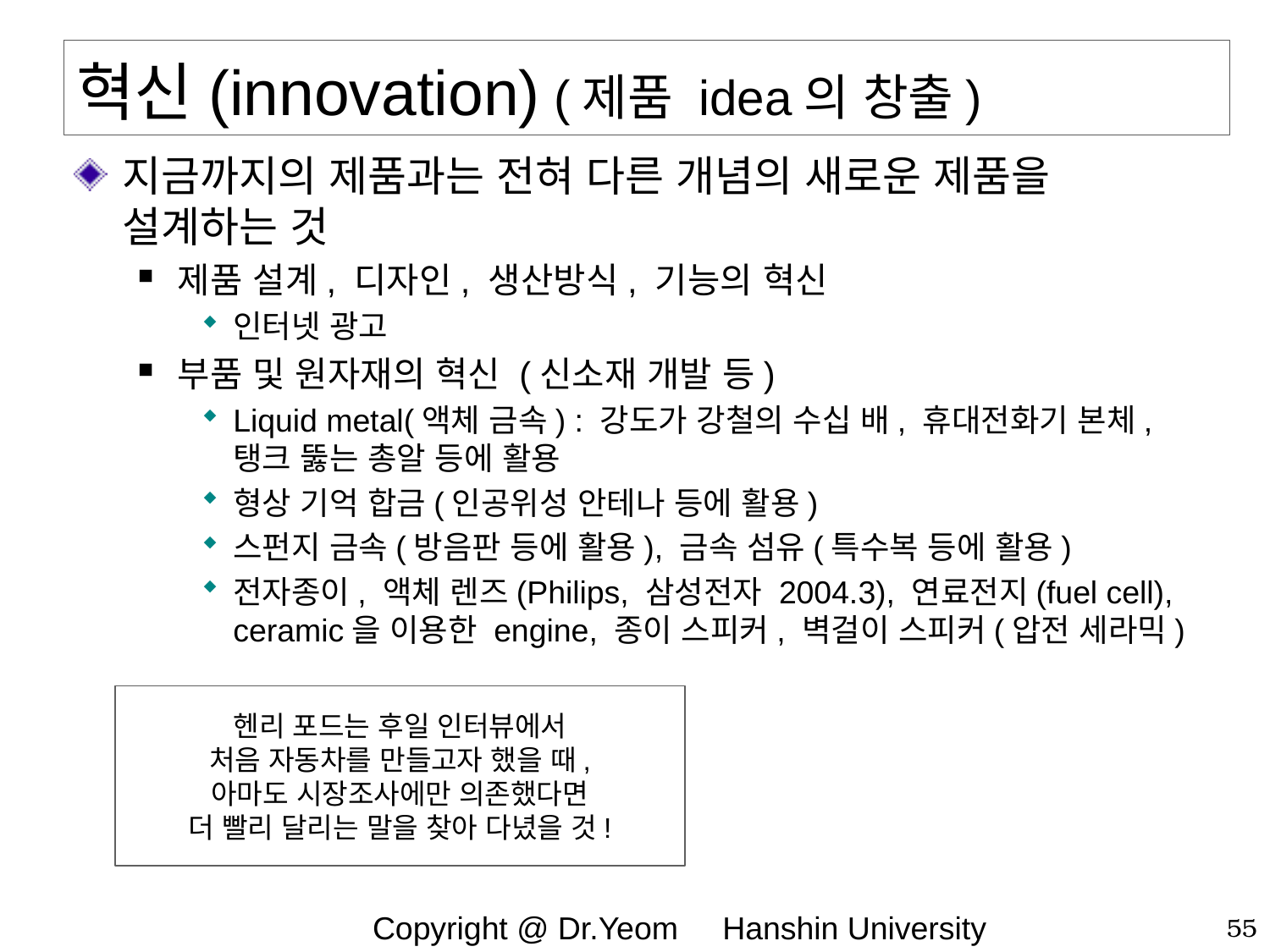

# 혁신(innovation) (제품 idea의 창출)
지금까지의 제품과는 전혀 다른 개념의 새로운 제품을 설계하는 것
제품 설계, 디자인, 생산방식, 기능의 혁신
인터넷 광고
부품 및 원자재의 혁신 (신소재 개발 등)
Liquid metal(액체 금속) : 강도가 강철의 수십 배, 휴대전화기 본체, 탱크 뚫는 총알 등에 활용
형상 기억 합금(인공위성 안테나 등에 활용)
스펀지 금속(방음판 등에 활용), 금속 섬유(특수복 등에 활용)
전자종이, 액체 렌즈(Philips, 삼성전자 2004.3), 연료전지(fuel cell), ceramic을 이용한 engine, 종이 스피커, 벽걸이 스피커(압전 세라믹)

헨리 포드는 후일 인터뷰에서
처음 자동차를 만들고자 했을 때,
아마도 시장조사에만 의존했다면
더 빨리 달리는 말을 찾아 다녔을 것!
55